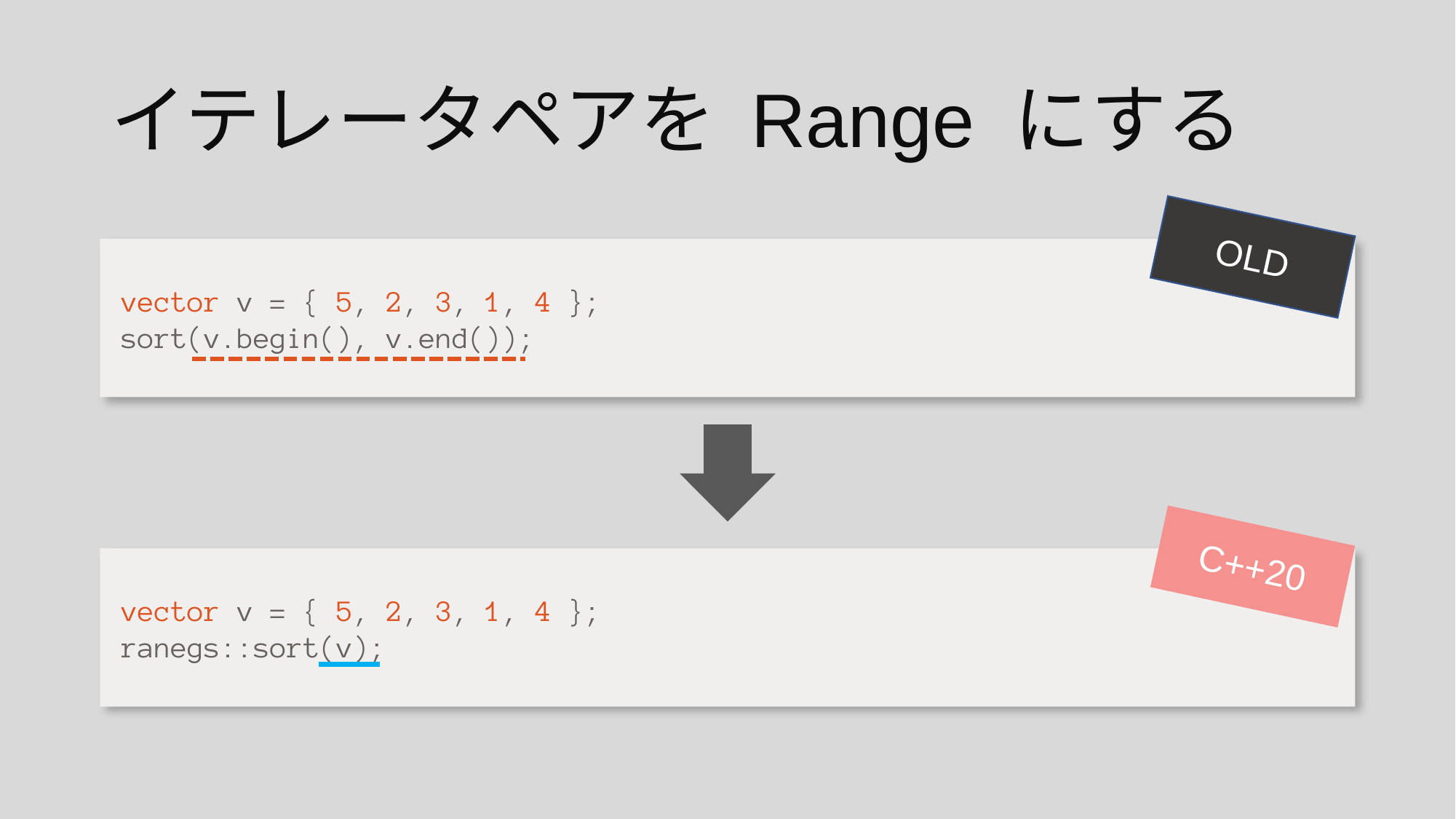

# イテレータペアを Range にする
OLD
vector v = { 5, 2, 3, 1, 4 };
sort(v.begin(), v.end());

C++20
vector v = { 5, 2, 3, 1, 4 };
ranegs::sort(v);